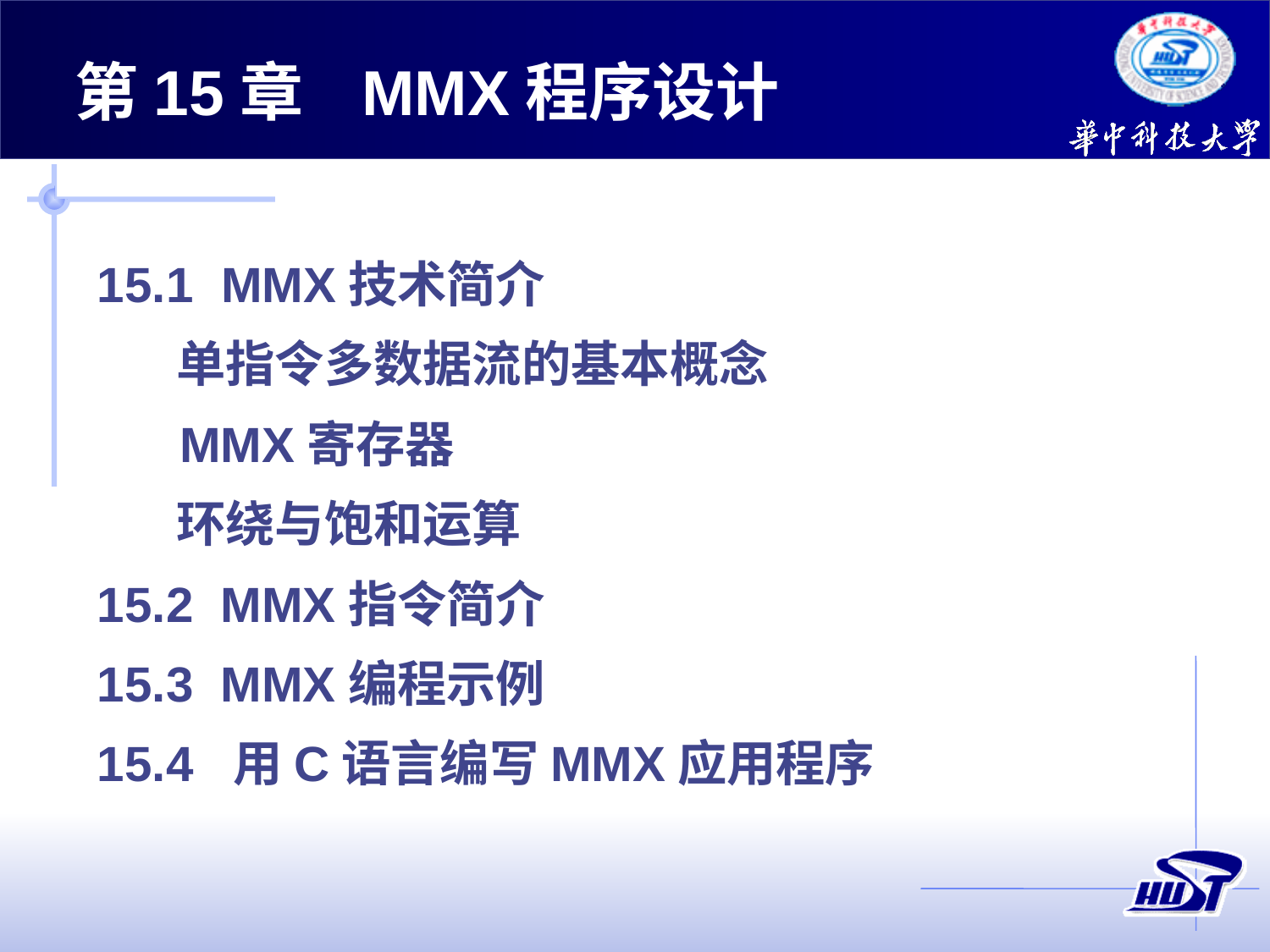

第15章   MMX程序设计
15.1  MMX技术简介
      单指令多数据流的基本概念
      MMX寄存器
      环绕与饱和运算
15.2  MMX指令简介
15.3  MMX编程示例
15.4  用C语言编写MMX应用程序